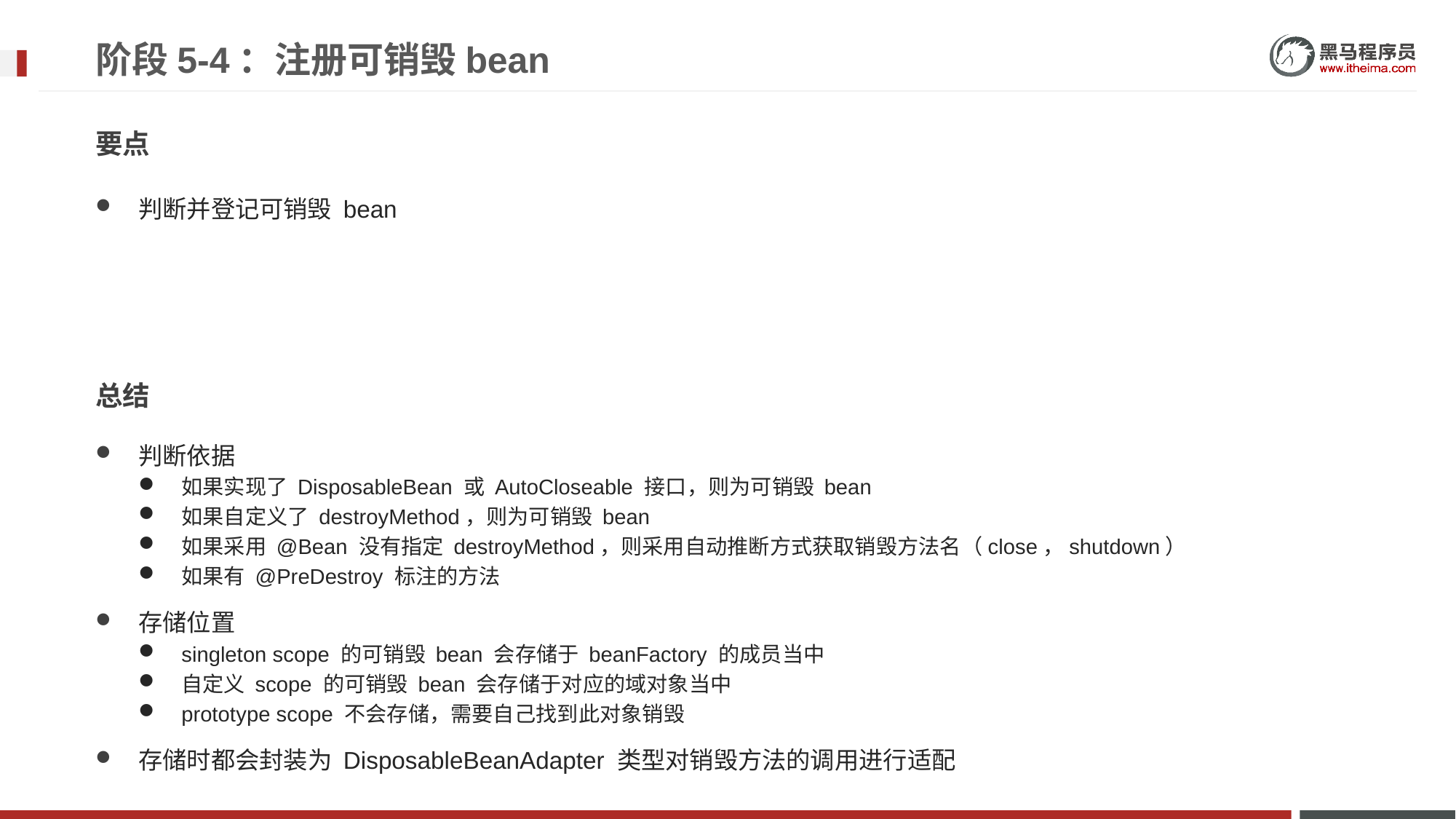

# 阶段5-4：注册可销毁bean
要点
判断并登记可销毁 bean
总结
判断依据
如果实现了 DisposableBean 或 AutoCloseable 接口，则为可销毁 bean
如果自定义了 destroyMethod，则为可销毁 bean
如果采用 @Bean 没有指定 destroyMethod，则采用自动推断方式获取销毁方法名（close，shutdown）
如果有 @PreDestroy 标注的方法
存储位置
singleton scope 的可销毁 bean 会存储于 beanFactory 的成员当中
自定义 scope 的可销毁 bean 会存储于对应的域对象当中
prototype scope 不会存储，需要自己找到此对象销毁
存储时都会封装为 DisposableBeanAdapter 类型对销毁方法的调用进行适配